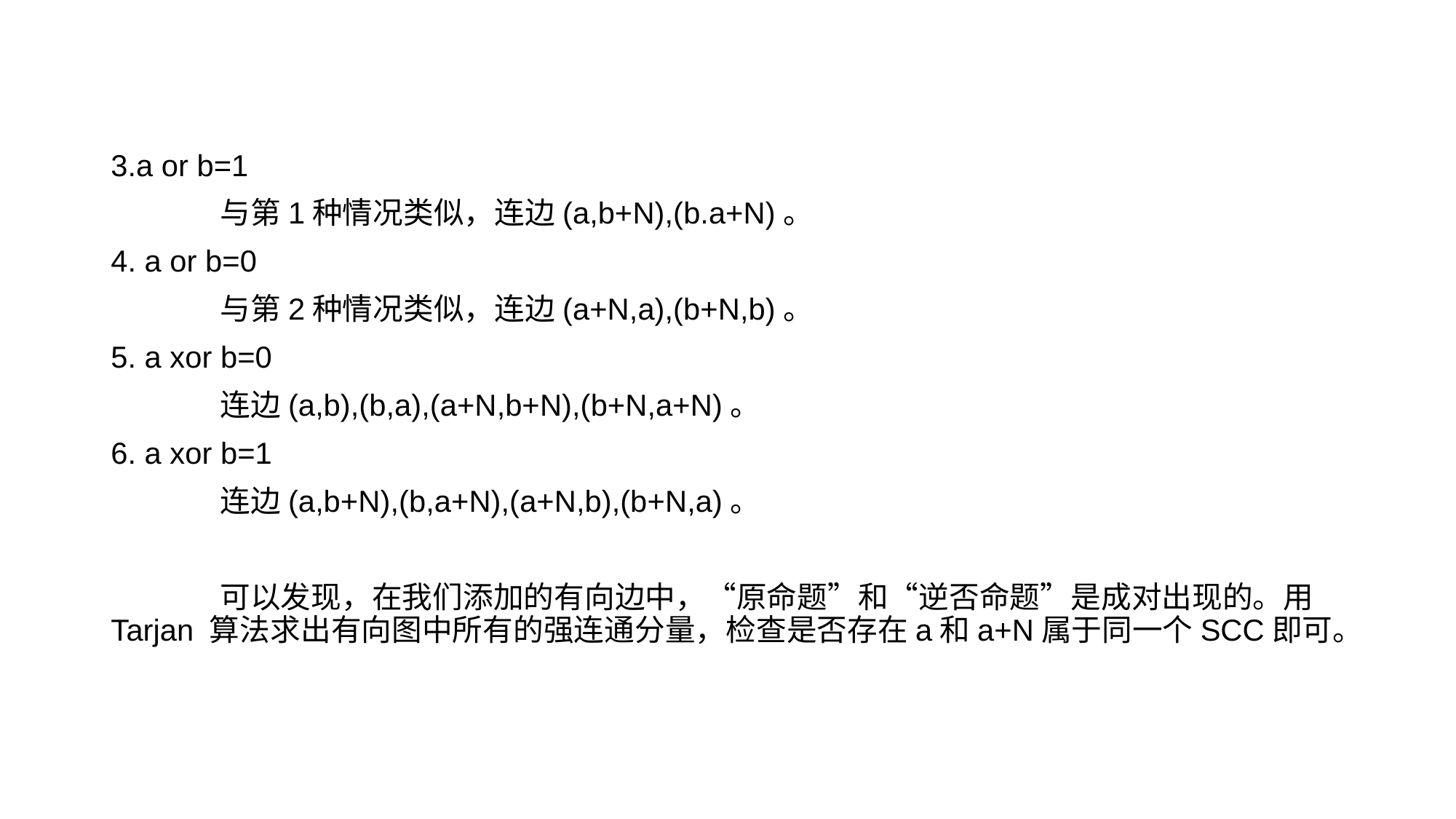

3.a or b=1
	与第1种情况类似，连边(a,b+N),(b.a+N)。
4. a or b=0
	与第2种情况类似，连边(a+N,a),(b+N,b)。
5. a xor b=0
	连边(a,b),(b,a),(a+N,b+N),(b+N,a+N)。
6. a xor b=1
	连边(a,b+N),(b,a+N),(a+N,b),(b+N,a)。

	可以发现，在我们添加的有向边中，“原命题”和“逆否命题”是成对出现的。用Tarjan 算法求出有向图中所有的强连通分量，检查是否存在a和a+N属于同一个SCC即可。